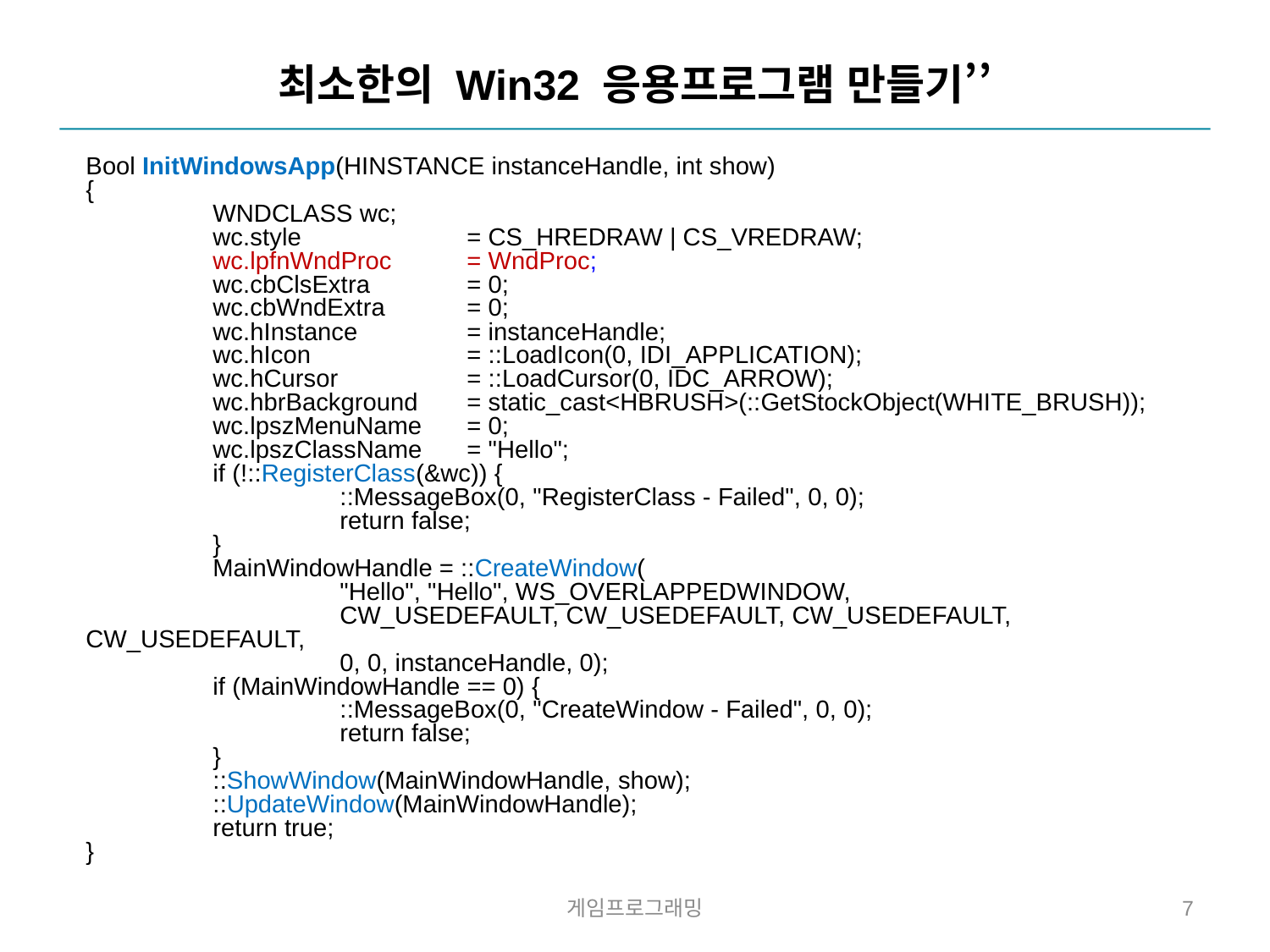

# 최소한의 Win32 응용프로그램 만들기’’

Bool InitWindowsApp(HINSTANCE instanceHandle, int show)
{
	WNDCLASS wc;
	wc.style		= CS_HREDRAW | CS_VREDRAW;
	wc.lpfnWndProc 	= WndProc;
	wc.cbClsExtra	= 0;
	wc.cbWndExtra	= 0;
	wc.hInstance	= instanceHandle;
	wc.hIcon		= ::LoadIcon(0, IDI_APPLICATION);
	wc.hCursor		= ::LoadCursor(0, IDC_ARROW);
	wc.hbrBackground	= static_cast<HBRUSH>(::GetStockObject(WHITE_BRUSH));
	wc.lpszMenuName	= 0;
	wc.lpszClassName	= "Hello";
	if (!::RegisterClass(&wc)) {
		::MessageBox(0, "RegisterClass - Failed", 0, 0);
		return false;
	}
	MainWindowHandle = ::CreateWindow(
		"Hello", "Hello", WS_OVERLAPPEDWINDOW,
		CW_USEDEFAULT, CW_USEDEFAULT, CW_USEDEFAULT, CW_USEDEFAULT,
		0, 0, instanceHandle, 0);
	if (MainWindowHandle == 0) {
		::MessageBox(0, "CreateWindow - Failed", 0, 0);
		return false;
	}
	::ShowWindow(MainWindowHandle, show);
	::UpdateWindow(MainWindowHandle);
	return true;
}
게임프로그래밍
7